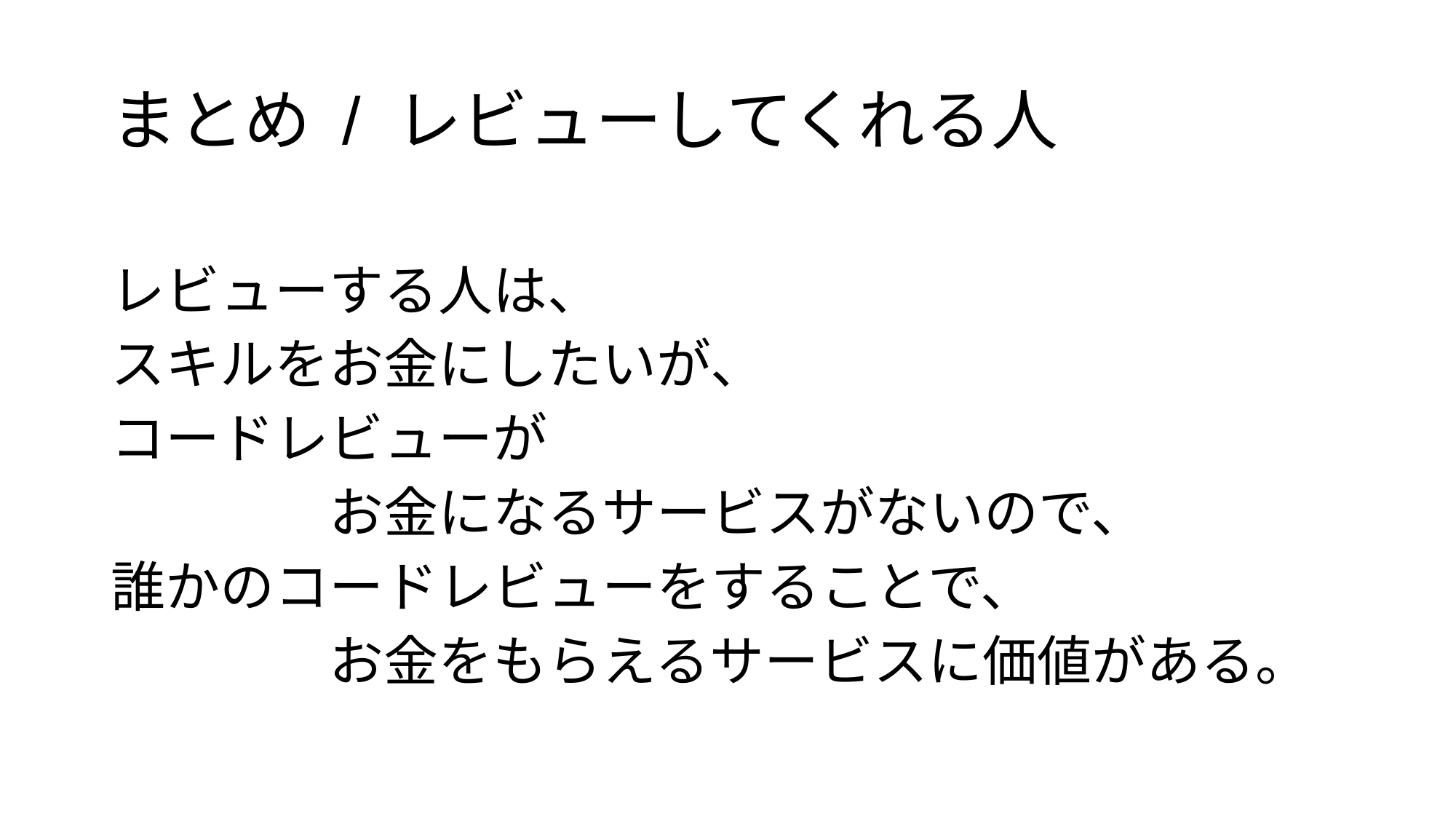

# まとめ / レビューしてくれる人
レビューする人は、
スキルをお金にしたいが、
コードレビューが
		お金になるサービスがないので、
誰かのコードレビューをすることで、
		お金をもらえるサービスに価値がある。